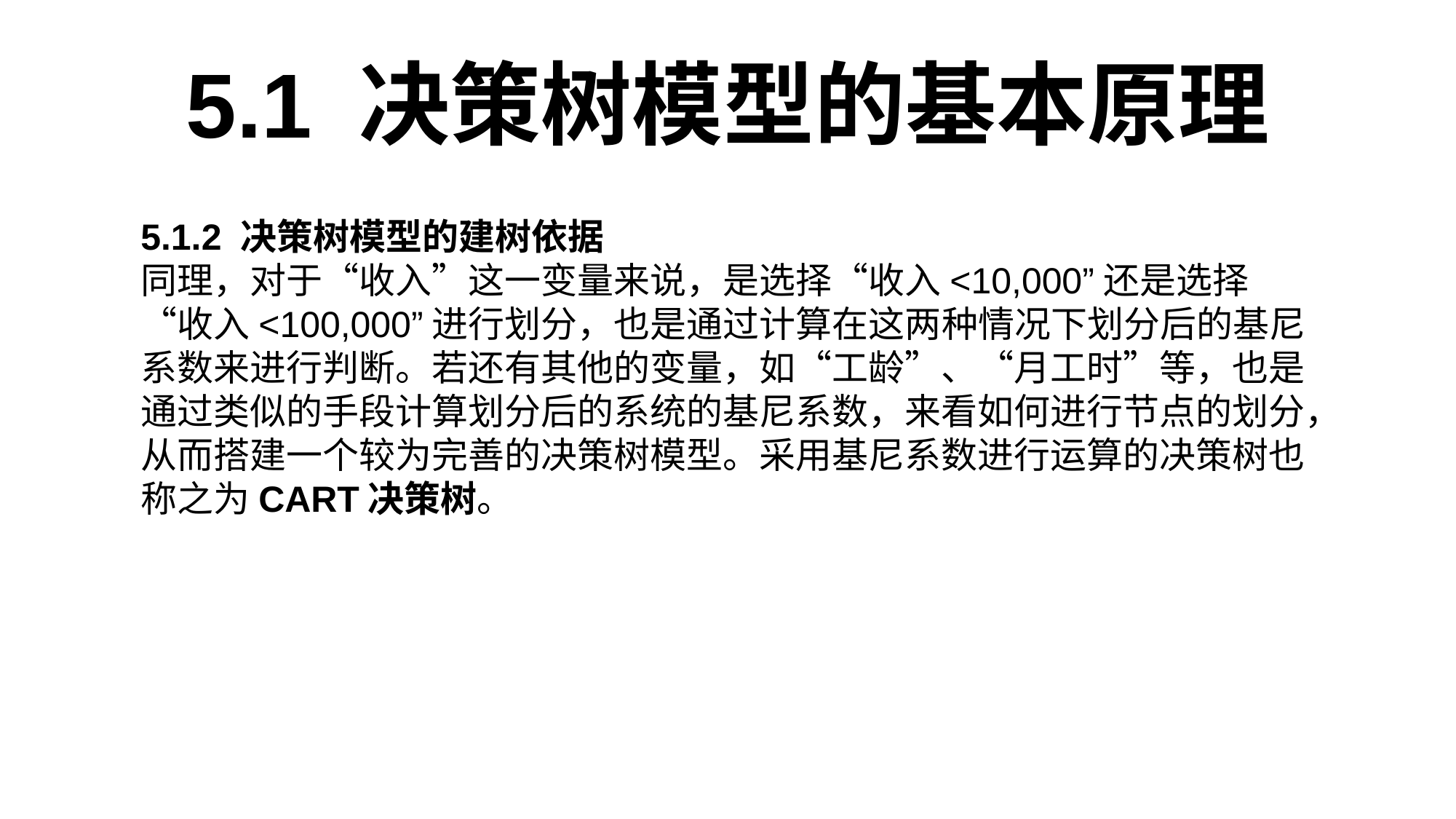

5.1 决策树模型的基本原理
5.1.2 决策树模型的建树依据
同理，对于“收入”这一变量来说，是选择“收入<10,000”还是选择“收入<100,000”进行划分，也是通过计算在这两种情况下划分后的基尼系数来进行判断。若还有其他的变量，如“工龄”、“月工时”等，也是通过类似的手段计算划分后的系统的基尼系数，来看如何进行节点的划分，从而搭建一个较为完善的决策树模型。采用基尼系数进行运算的决策树也称之为CART决策树。